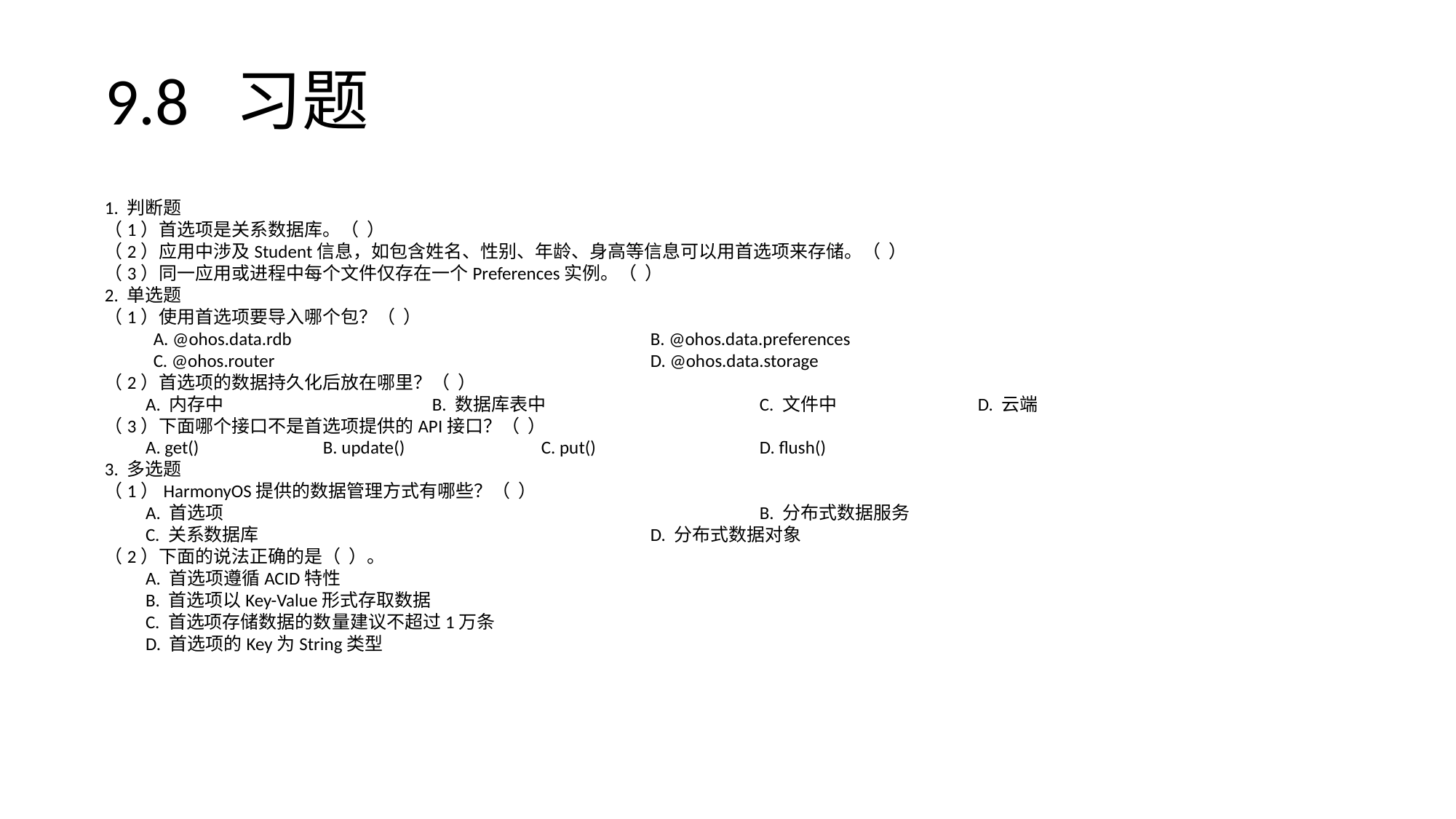

# 9.8  习题
1. 判断题
（1）首选项是关系数据库。（  ）
（2）应用中涉及Student信息，如包含姓名、性别、年龄、身高等信息可以用首选项来存储。（  ）
（3）同一应用或进程中每个文件仅存在一个Preferences实例。（  ）
2. 单选题
（1）使用首选项要导入哪个包？（  ）
　　  A. @ohos.data.rdb				B. @ohos.data.preferences
　　  C. @ohos.router				D. @ohos.data.storage
（2）首选项的数据持久化后放在哪里？（  ）
　　A. 内存中		B. 数据库表中		C. 文件中		D. 云端
（3）下面哪个接口不是首选项提供的API接口？（  ）
　　A. get()		B. update()		C. put()		D. flush()
3. 多选题
（1）HarmonyOS提供的数据管理方式有哪些？（  ）
　　A. 首选项					B. 分布式数据服务
　　C. 关系数据库				D. 分布式数据对象
（2）下面的说法正确的是（  ）。
　　A. 首选项遵循ACID特性
　　B. 首选项以Key-Value形式存取数据
　　C. 首选项存储数据的数量建议不超过1万条
　　D. 首选项的Key为String类型